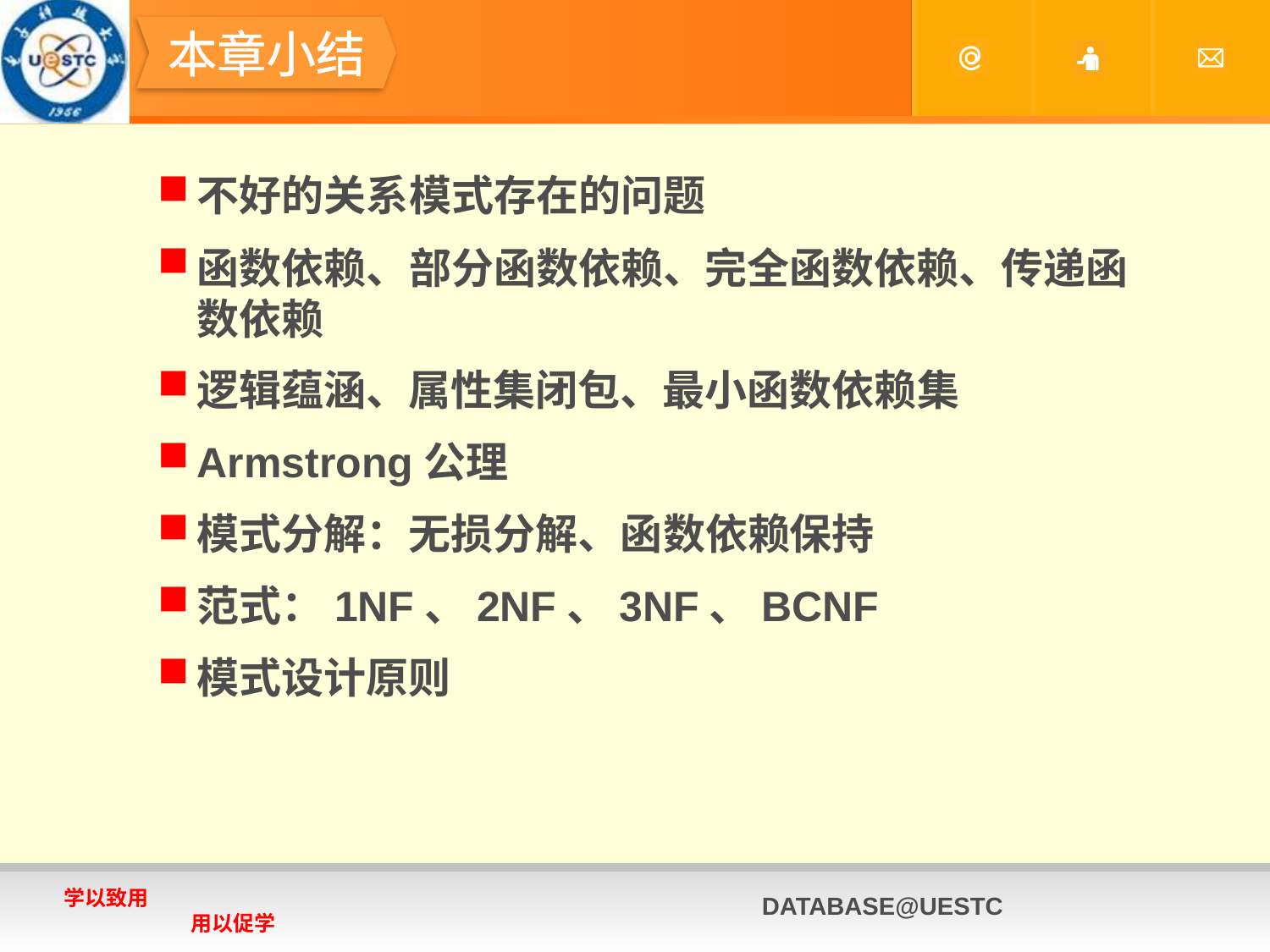

#
本章小结
不好的关系模式存在的问题
函数依赖、部分函数依赖、完全函数依赖、传递函数依赖
逻辑蕴涵、属性集闭包、最小函数依赖集
Armstrong公理
模式分解：无损分解、函数依赖保持
范式：1NF、2NF、3NF、BCNF
模式设计原则